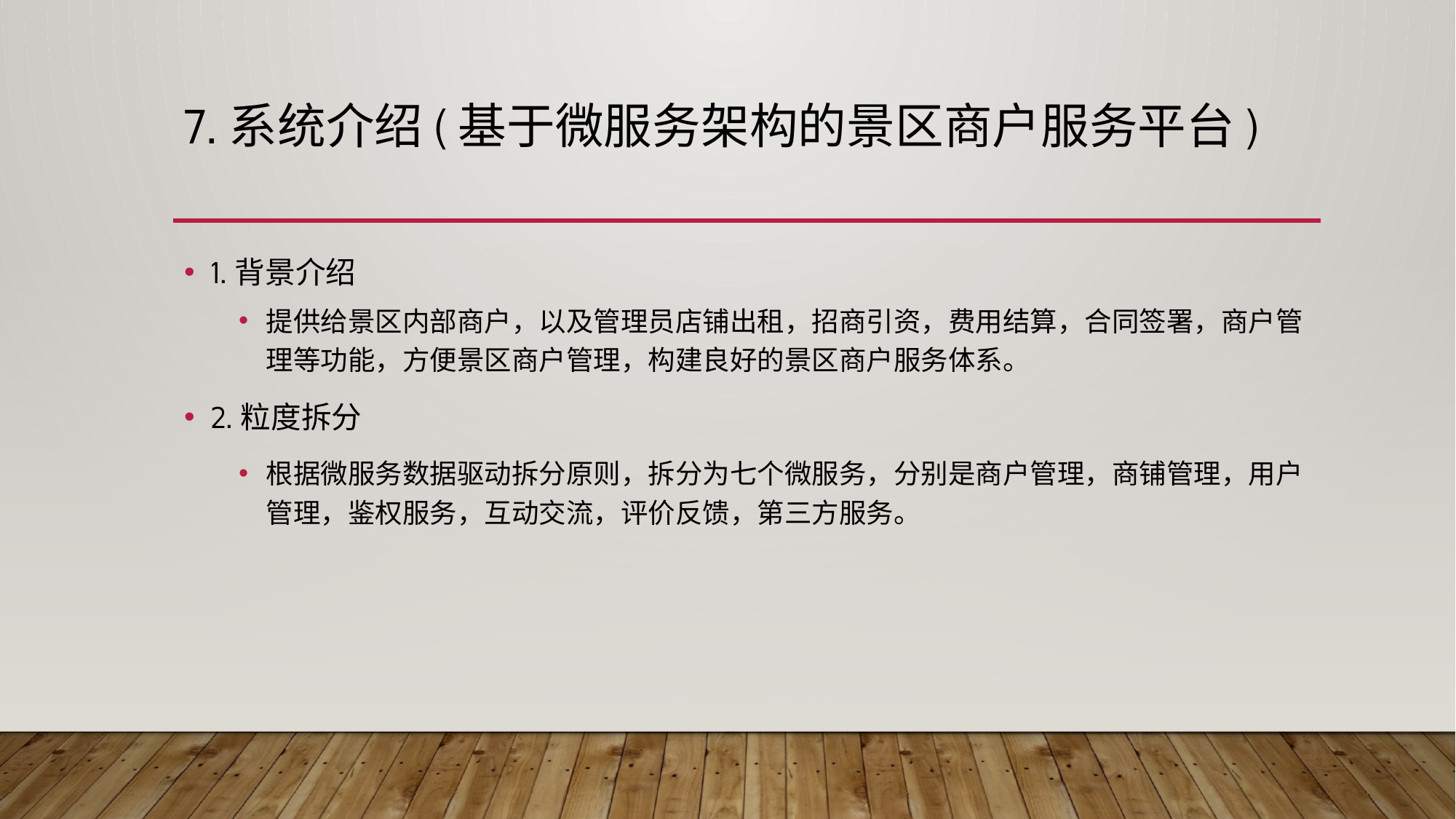

# 7.系统介绍(基于微服务架构的景区商户服务平台)
1.背景介绍
提供给景区内部商户，以及管理员店铺出租，招商引资，费用结算，合同签署，商户管理等功能，方便景区商户管理，构建良好的景区商户服务体系。
2.粒度拆分
根据微服务数据驱动拆分原则，拆分为七个微服务，分别是商户管理，商铺管理，用户管理，鉴权服务，互动交流，评价反馈，第三方服务。